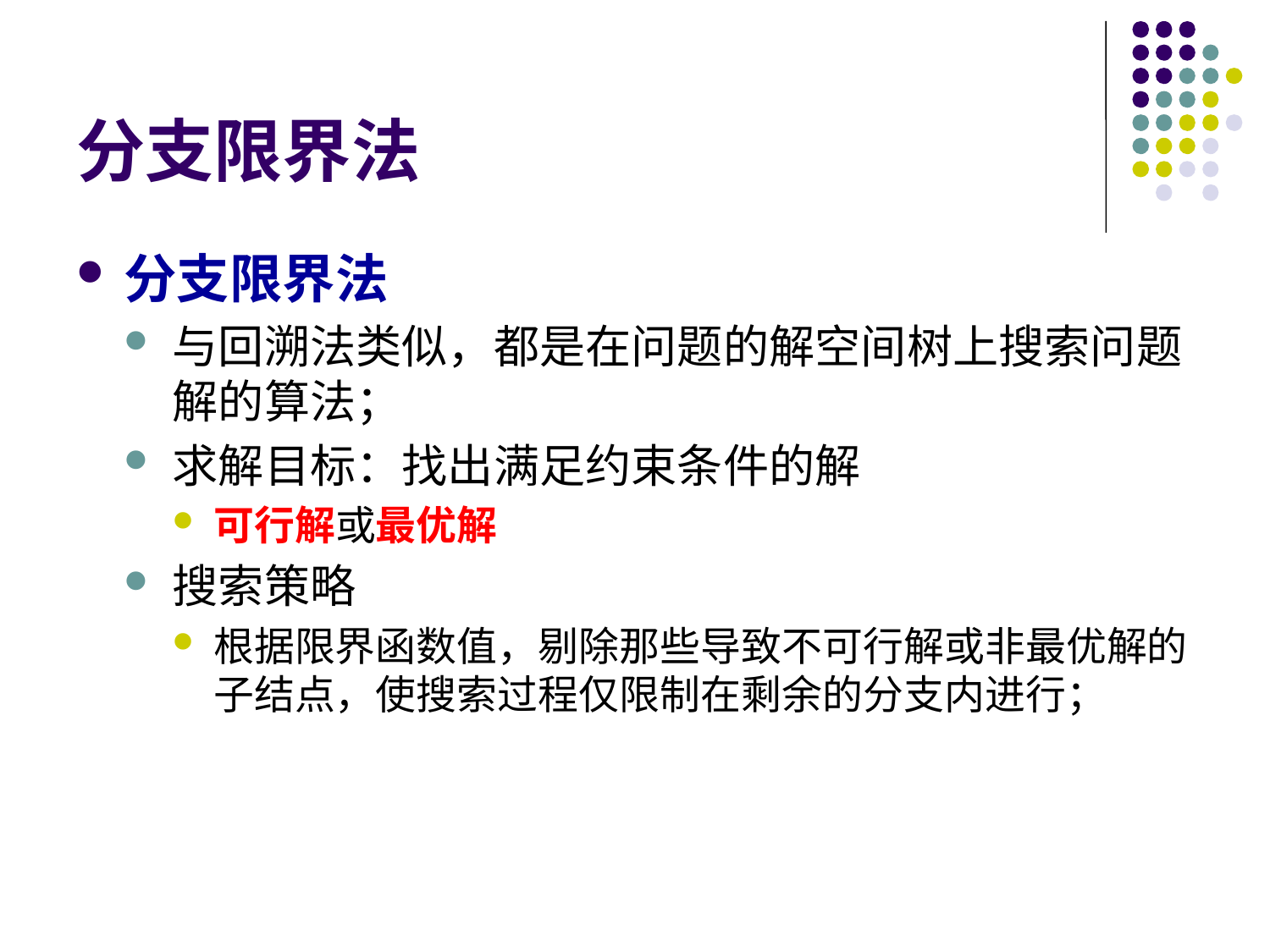

# 分支限界法
分支限界法
与回溯法类似，都是在问题的解空间树上搜索问题解的算法；
求解目标：找出满足约束条件的解
可行解或最优解
搜索策略
根据限界函数值，剔除那些导致不可行解或非最优解的子结点，使搜索过程仅限制在剩余的分支内进行；